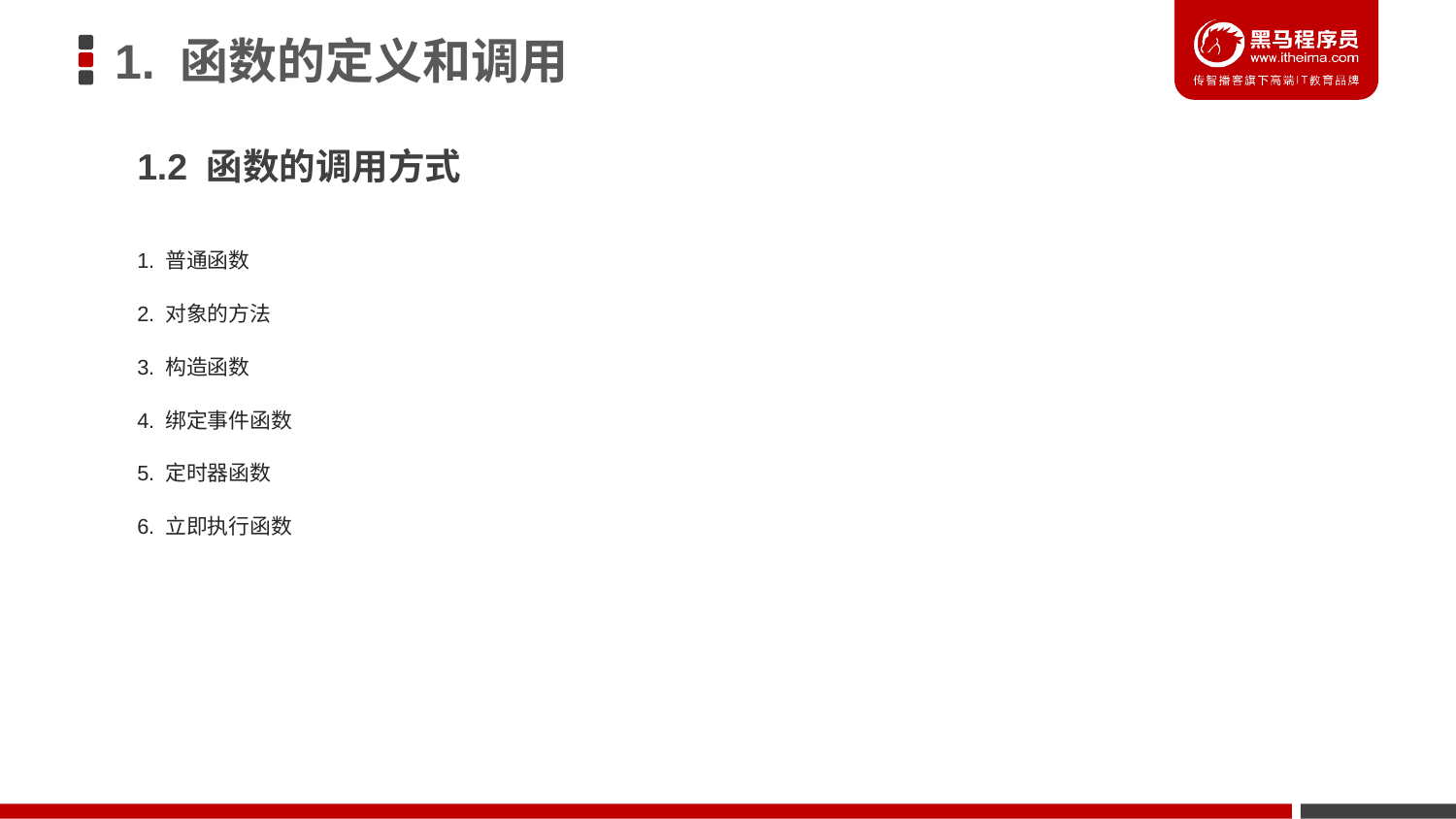

# 1. 函数的定义和调用
1.2 函数的调用方式
1. 普通函数
2. 对象的方法
3. 构造函数
4. 绑定事件函数
5. 定时器函数
6. 立即执行函数